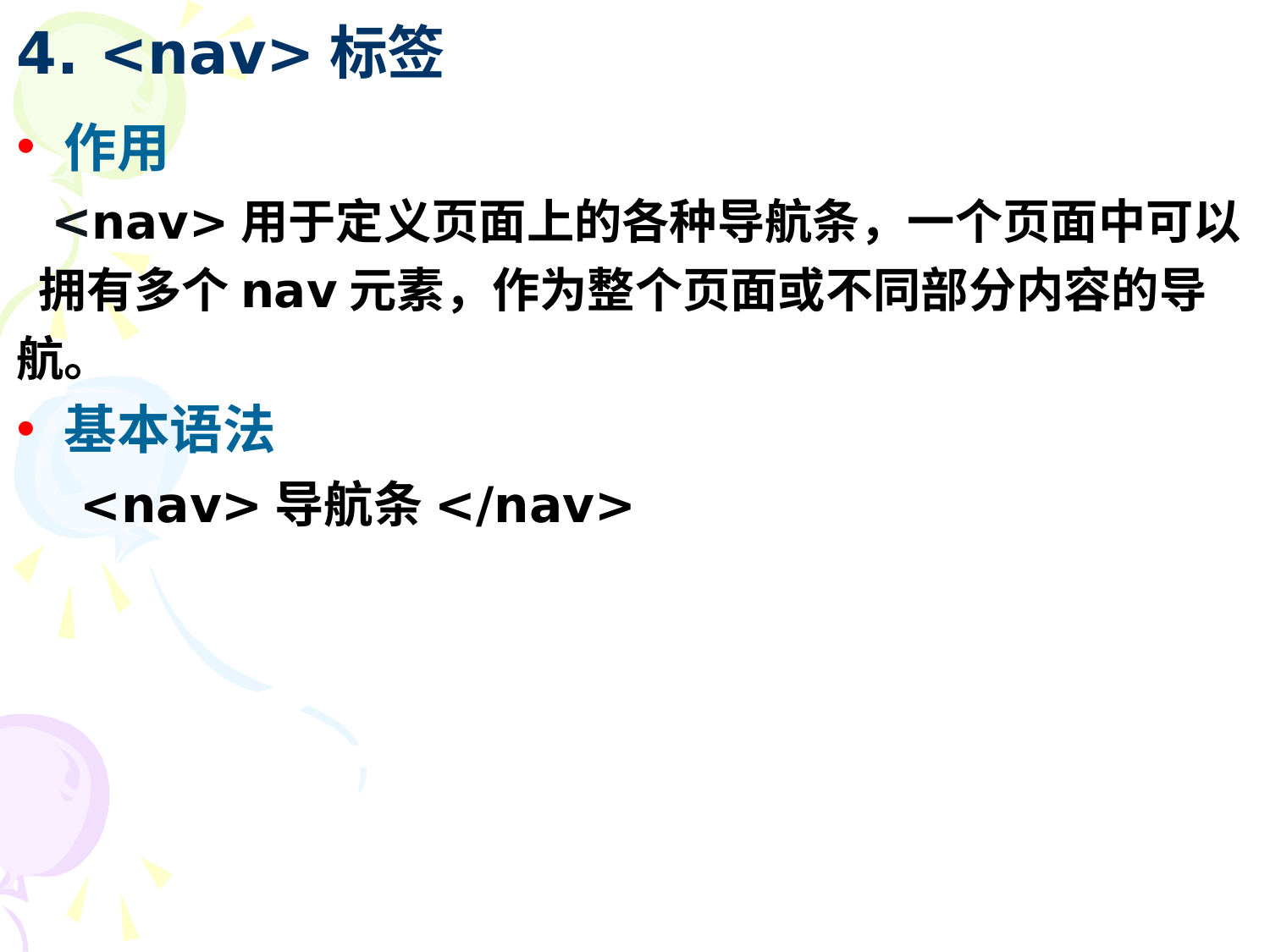

# 4. <nav>标签
作用
  <nav>用于定义页面上的各种导航条，一个页面中可以
 拥有多个nav元素，作为整个页面或不同部分内容的导航。
基本语法
<nav>导航条</nav>